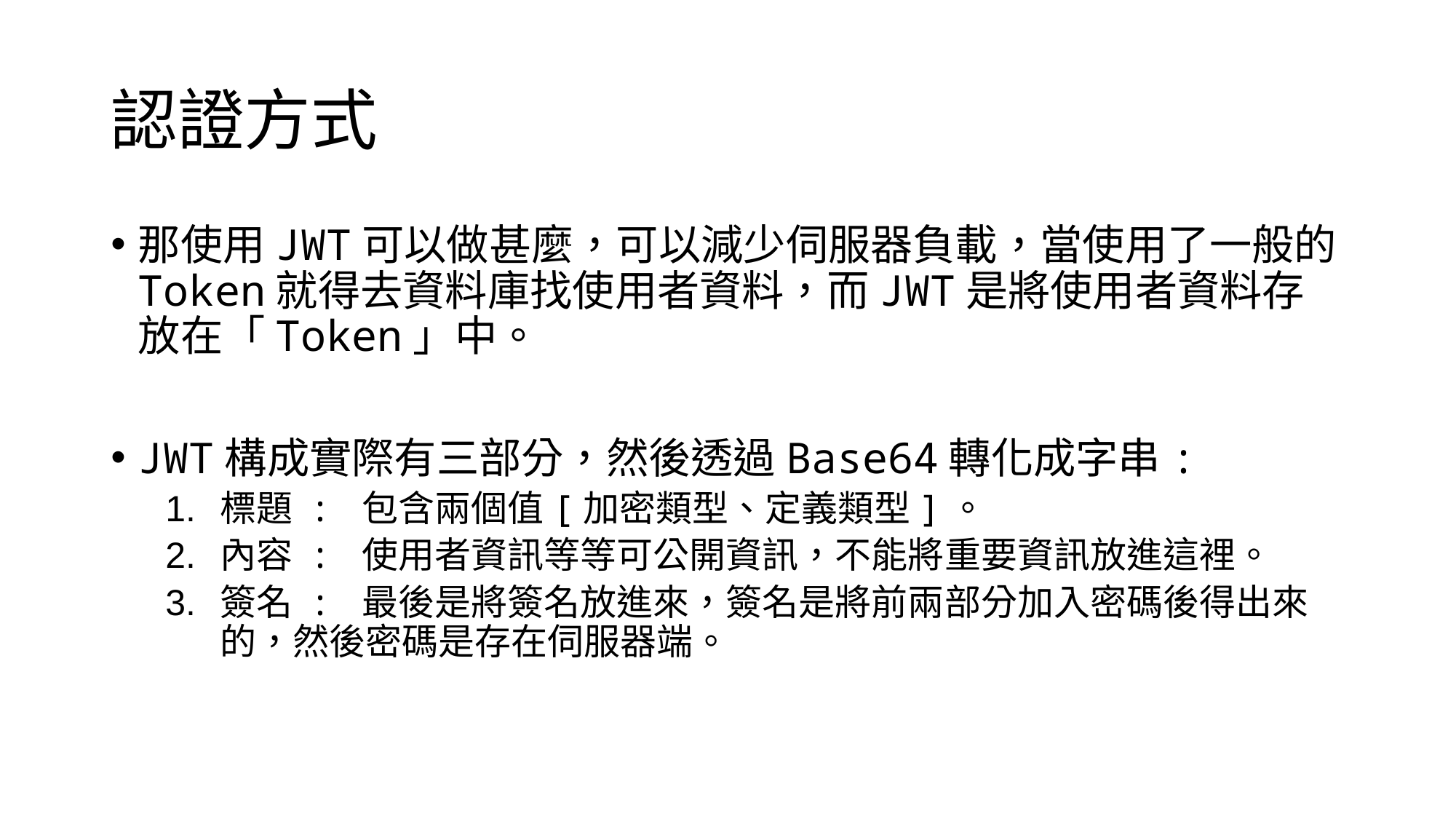

# 認證方式
那使用JWT可以做甚麼，可以減少伺服器負載，當使用了一般的Token就得去資料庫找使用者資料，而JWT是將使用者資料存放在「Token」中。

JWT構成實際有三部分，然後透過Base64轉化成字串:
標題 : 包含兩個值[加密類型、定義類型]。
內容 : 使用者資訊等等可公開資訊，不能將重要資訊放進這裡。
簽名 : 最後是將簽名放進來，簽名是將前兩部分加入密碼後得出來的，然後密碼是存在伺服器端。